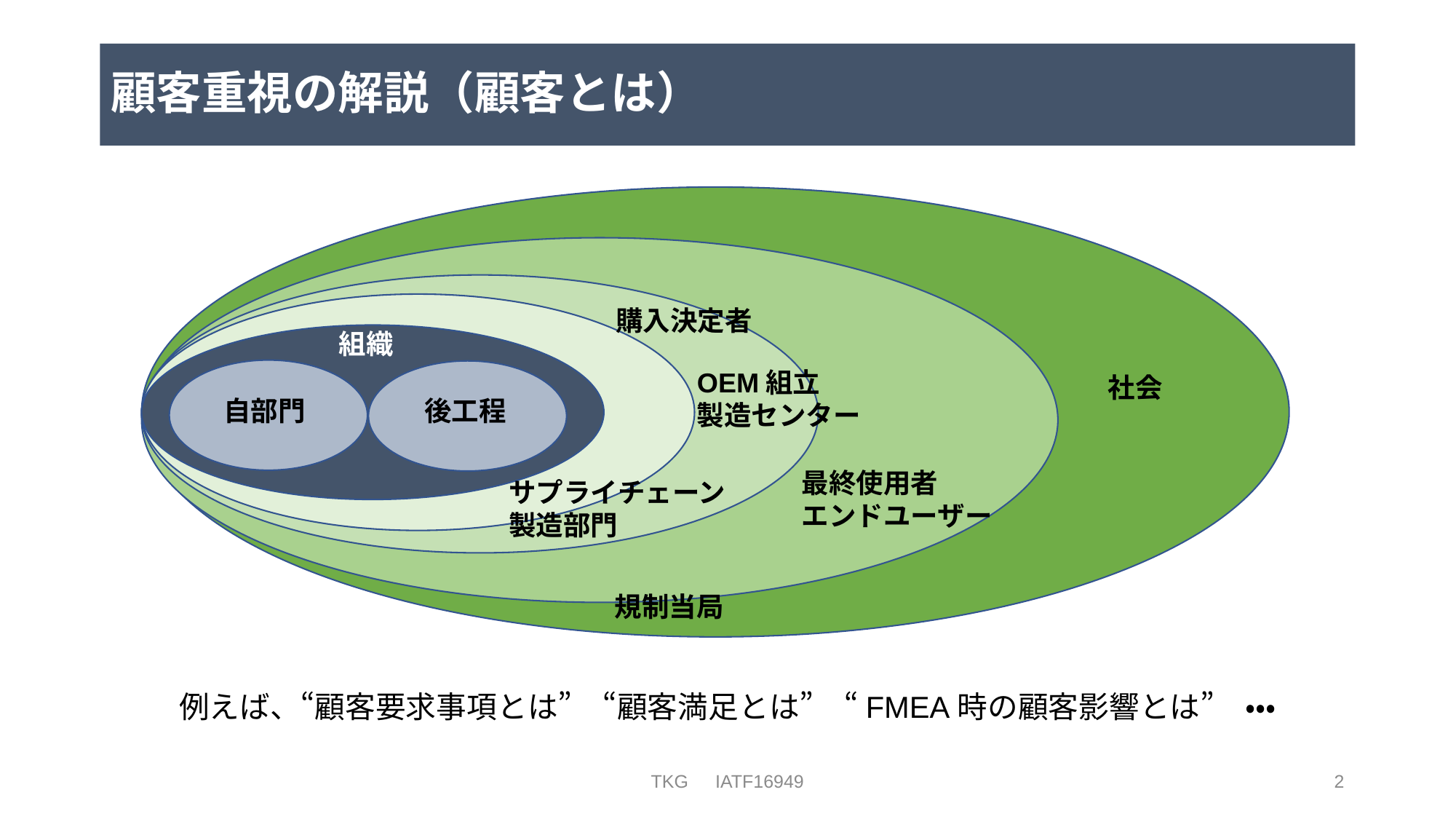

# 顧客重視の解説（顧客とは）

購入決定者
組織

OEM組立
製造センター

社会
後工程
自部門
最終使用者
エンドユーザー
サプライチェーン
製造部門
規制当局
例えば、“顧客要求事項とは”　“顧客満足とは”　“FMEA時の顧客影響とは”　・・・
TKG　IATF16949
2